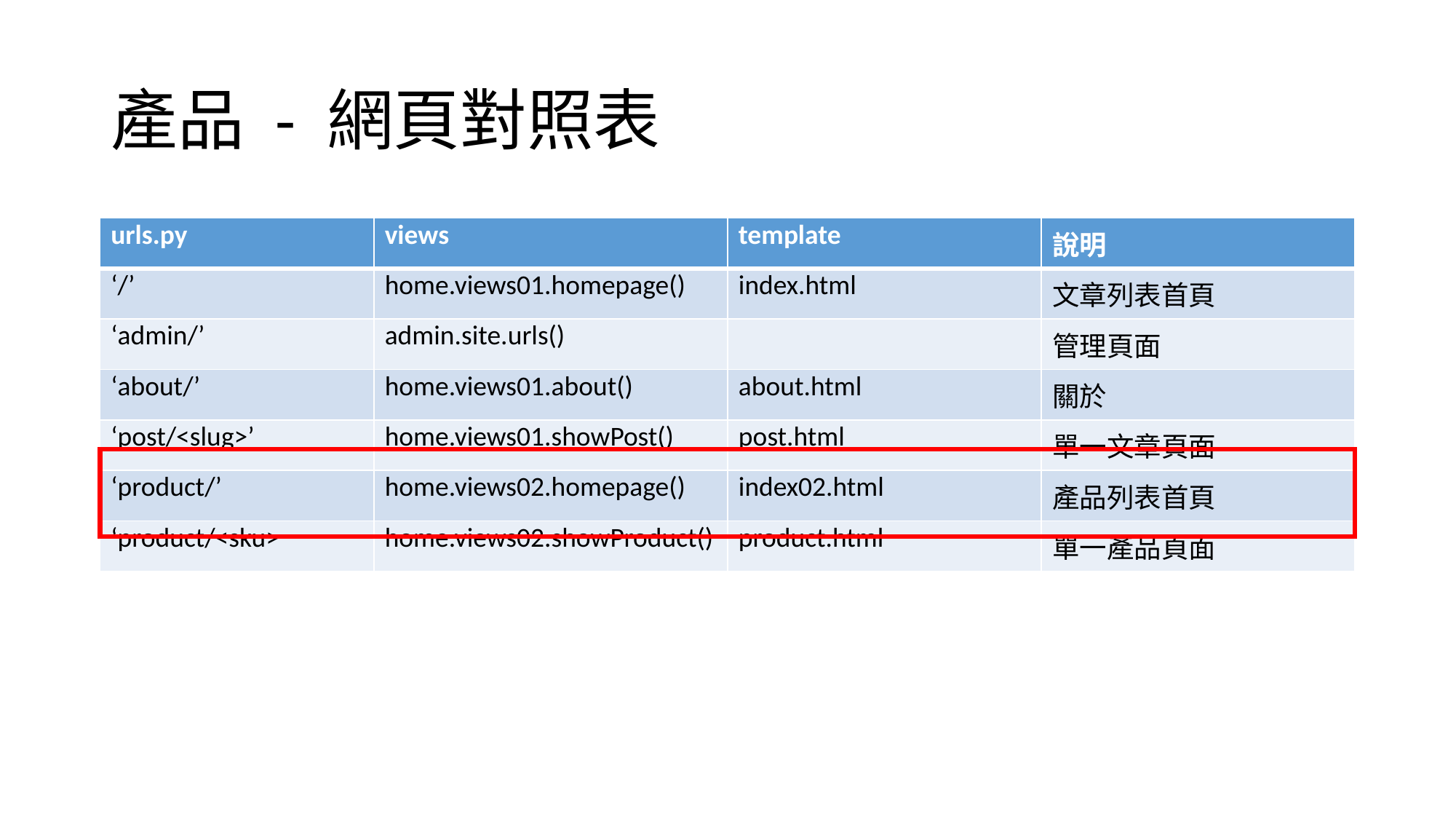

# 產品 - 網頁對照表
| urls.py | views | template | 說明 |
| --- | --- | --- | --- |
| ‘/’ | home.views01.homepage() | index.html | 文章列表首頁 |
| ‘admin/’ | admin.site.urls() |  | 管理頁面 |
| ‘about/’ | home.views01.about() | about.html | 關於 |
| ‘post/<slug>’ | home.views01.showPost() | post.html | 單一文章頁面 |
| ‘product/’ | home.views02.homepage() | index02.html | 產品列表首頁 |
| ‘product/<sku> | home.views02.showProduct() | product.html | 單一產品頁面 |